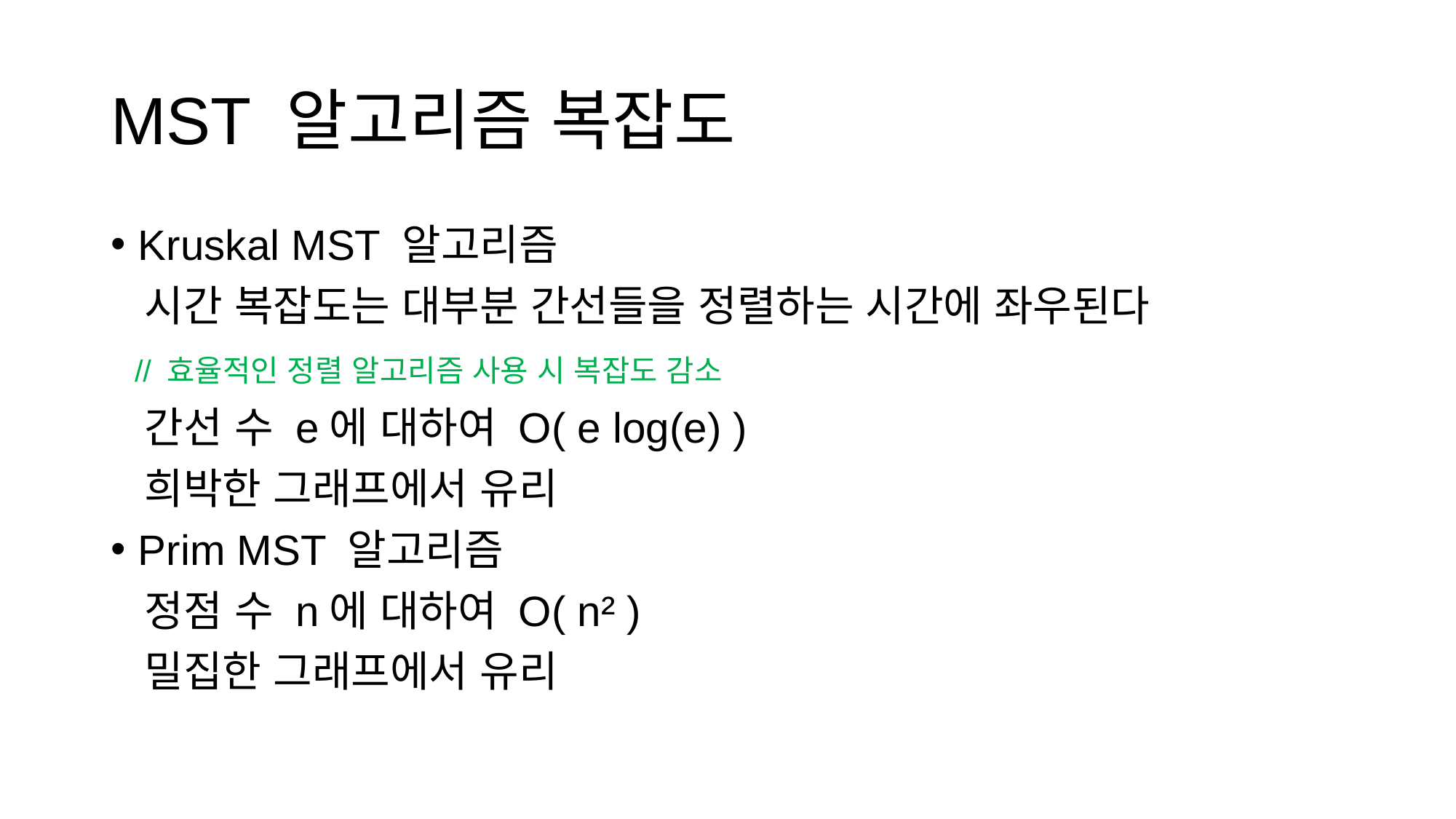

# MST 알고리즘 복잡도
Kruskal MST 알고리즘
  시간 복잡도는 대부분 간선들을 정렬하는 시간에 좌우된다
  // 효율적인 정렬 알고리즘 사용 시 복잡도 감소
  간선 수 e에 대하여 O( e log(e) )
  희박한 그래프에서 유리
Prim MST 알고리즘
  정점 수 n에 대하여 O( n² )
  밀집한 그래프에서 유리